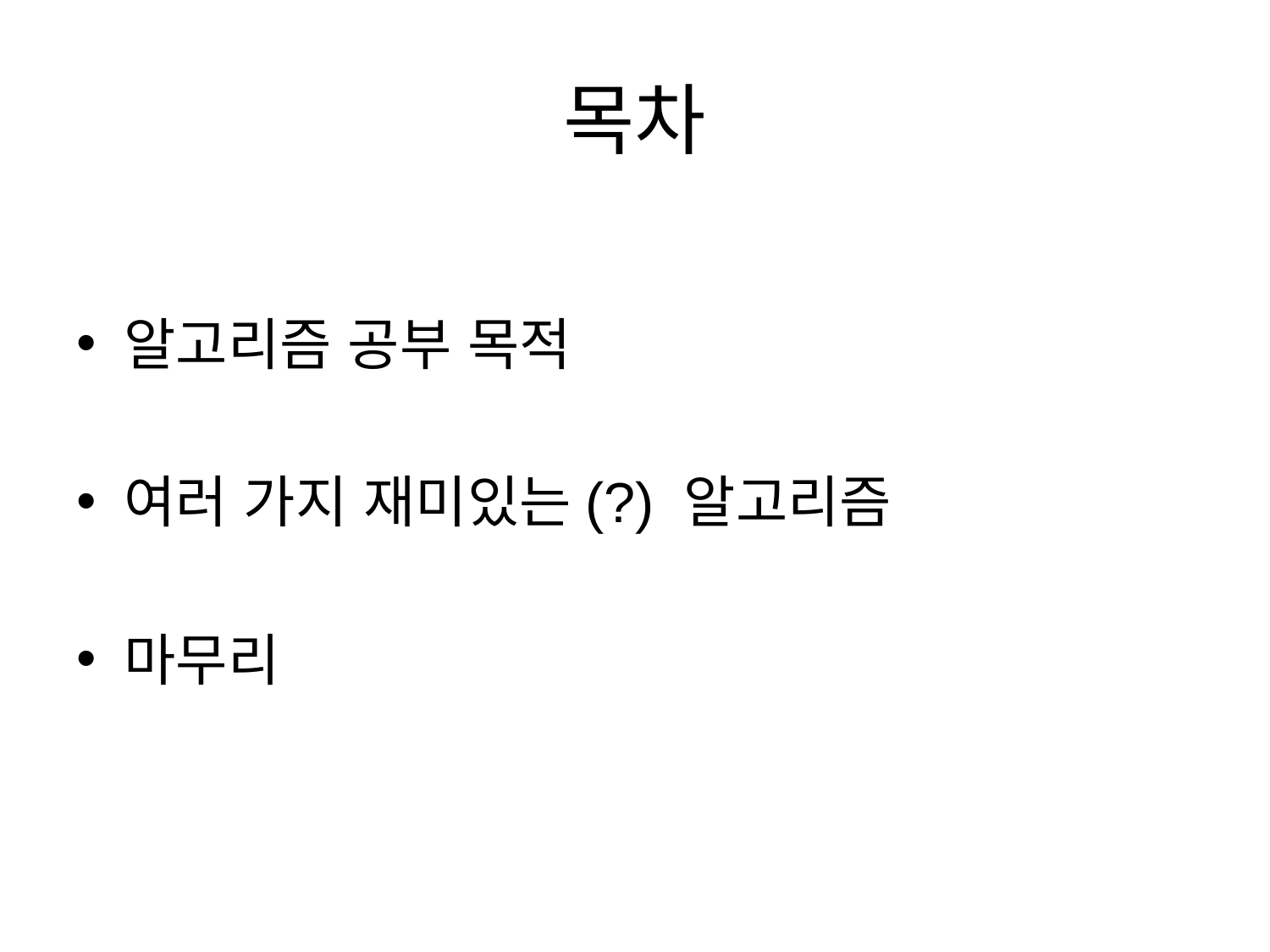

# 목차
알고리즘 공부 목적

여러 가지 재미있는(?) 알고리즘

마무리